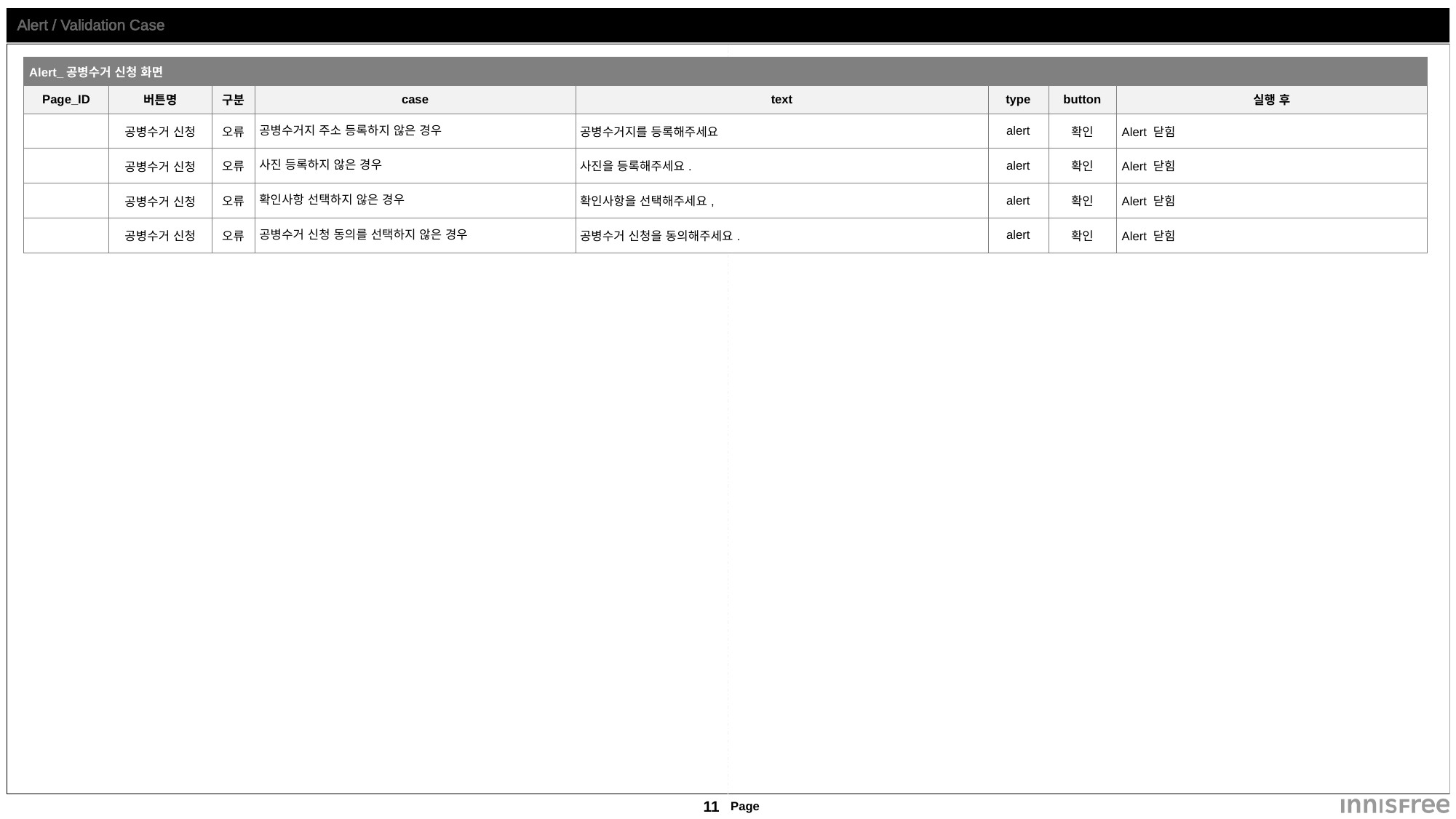

# Alert / Validation Case
| Alert\_공병수거 신청 화면 |  |  |  |  |  |  |  |
| --- | --- | --- | --- | --- | --- | --- | --- |
| Page\_ID | 버튼명 | 구분 | case | text | type | button | 실행 후 |
|  | 공병수거 신청 | 오류 | 공병수거지 주소 등록하지 않은 경우 | 공병수거지를 등록해주세요 | alert | 확인 | Alert 닫힘 |
|  | 공병수거 신청 | 오류 | 사진 등록하지 않은 경우 | 사진을 등록해주세요. | alert | 확인 | Alert 닫힘 |
|  | 공병수거 신청 | 오류 | 확인사항 선택하지 않은 경우 | 확인사항을 선택해주세요, | alert | 확인 | Alert 닫힘 |
|  | 공병수거 신청 | 오류 | 공병수거 신청 동의를 선택하지 않은 경우 | 공병수거 신청을 동의해주세요. | alert | 확인 | Alert 닫힘 |